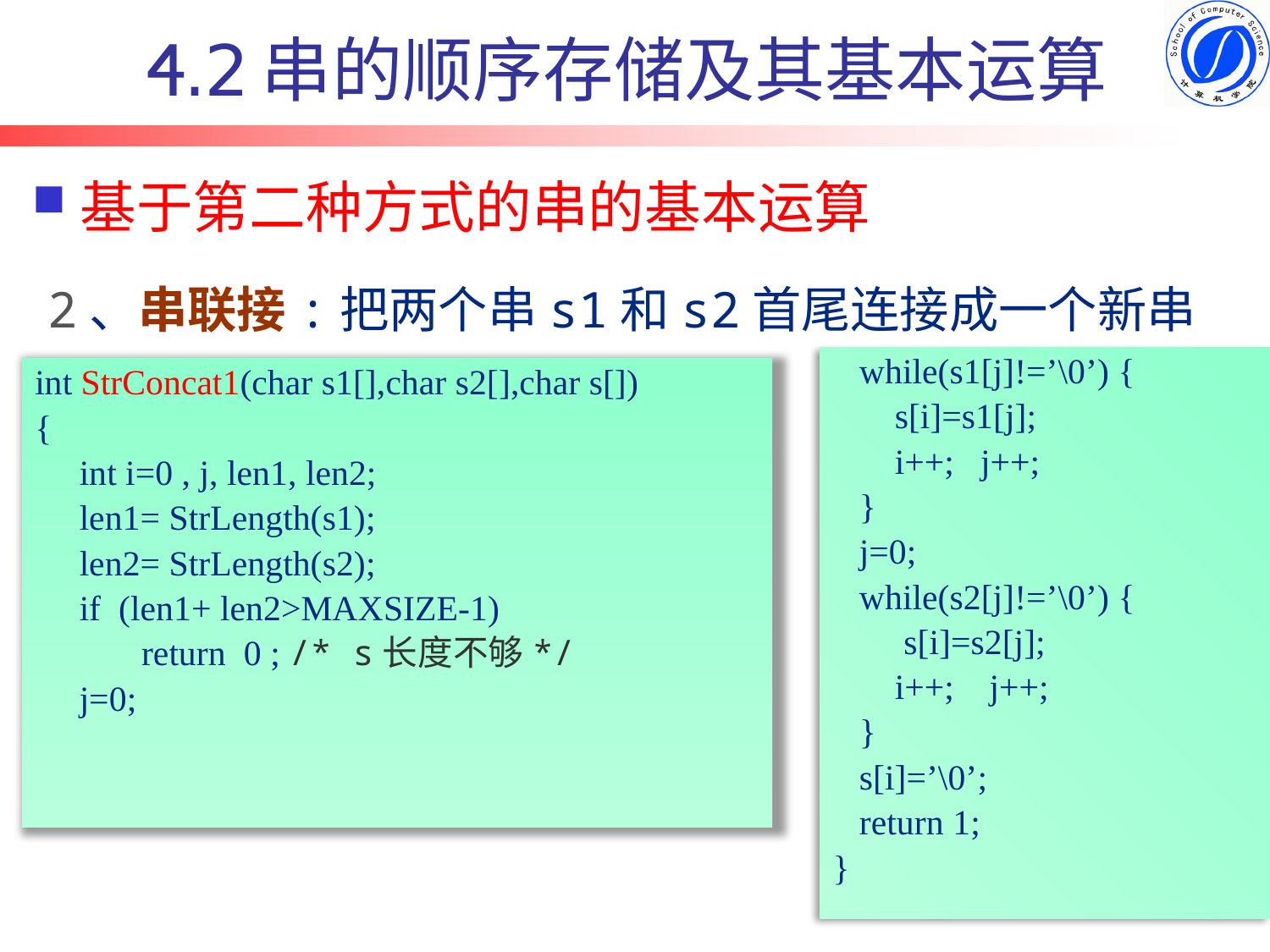

# 4.2串的顺序存储及其基本运算
基于第二种方式的串的基本运算
2、串联接:把两个串s1和s2首尾连接成一个新串s
   while(s1[j]!=’\0’) {
       s[i]=s1[j];
       i++;   j++;
   }
   j=0;
   while(s2[j]!=’\0’) {
        s[i]=s2[j];
       i++;    j++;
   }
   s[i]=’\0’;
   return 1;
}
int StrConcat1(char s1[],char s2[],char s[])
{
     int i=0 , j, len1, len2;
     len1= StrLength(s1);
     len2= StrLength(s2);
     if  (len1+ len2>MAXSIZE-1)
            return  0 ; /* s长度不够*/
     j=0;